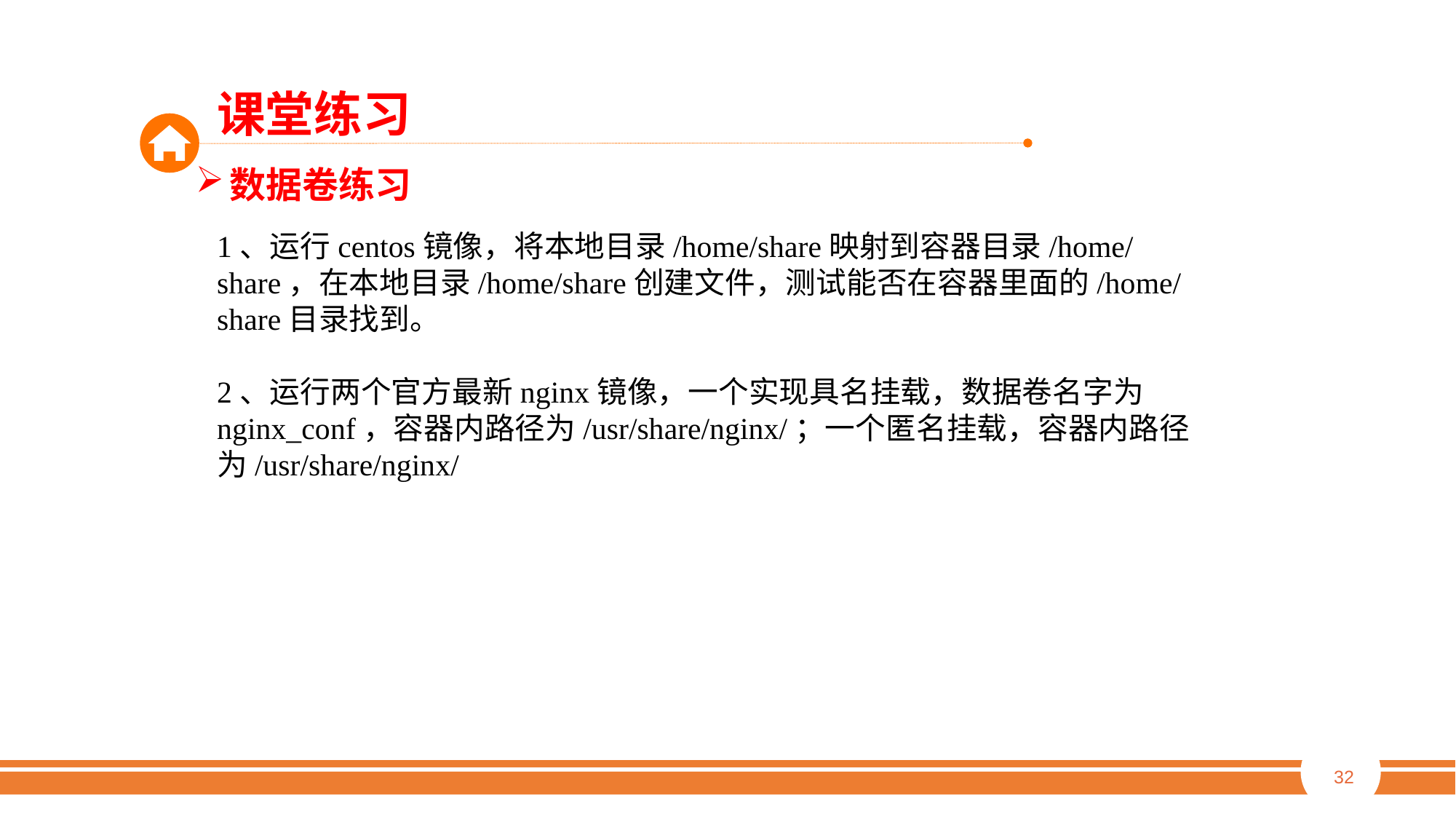

课堂练习
数据卷练习
1、运行centos镜像，将本地目录/home/share映射到容器目录/home/share，在本地目录/home/share创建文件，测试能否在容器里面的/home/share目录找到。

2、运行两个官方最新nginx镜像，一个实现具名挂载，数据卷名字为nginx_conf，容器内路径为/usr/share/nginx/；一个匿名挂载，容器内路径为/usr/share/nginx/

32